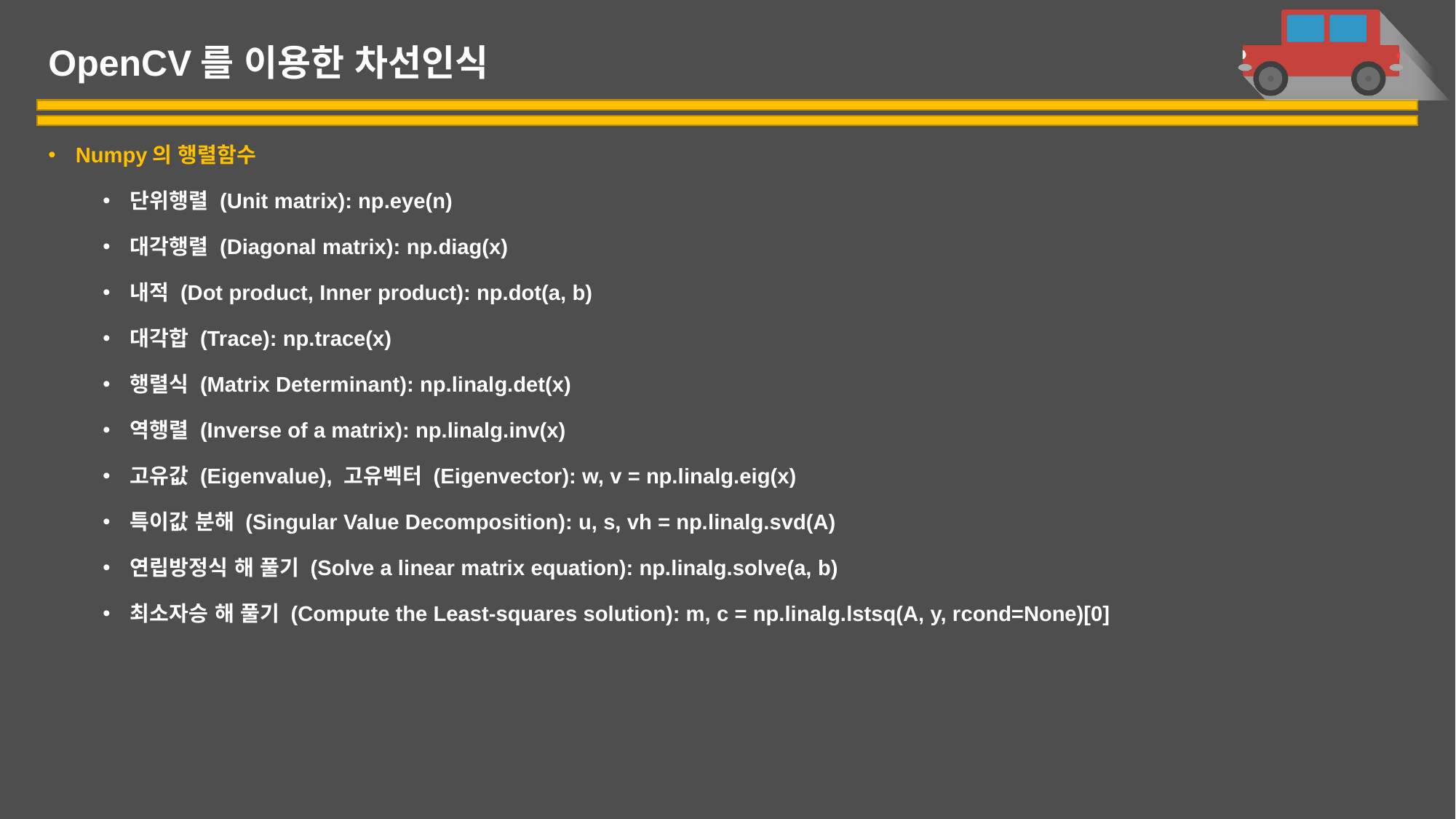

# OpenCV를 이용한 차선인식
Numpy의 행렬함수
단위행렬 (Unit matrix): np.eye(n)
대각행렬 (Diagonal matrix): np.diag(x)
내적 (Dot product, Inner product): np.dot(a, b)
대각합 (Trace): np.trace(x)
행렬식 (Matrix Determinant): np.linalg.det(x)
역행렬 (Inverse of a matrix): np.linalg.inv(x)
고유값 (Eigenvalue), 고유벡터 (Eigenvector): w, v = np.linalg.eig(x)
특이값 분해 (Singular Value Decomposition): u, s, vh = np.linalg.svd(A)
연립방정식 해 풀기 (Solve a linear matrix equation): np.linalg.solve(a, b)
최소자승 해 풀기 (Compute the Least-squares solution): m, c = np.linalg.lstsq(A, y, rcond=None)[0]